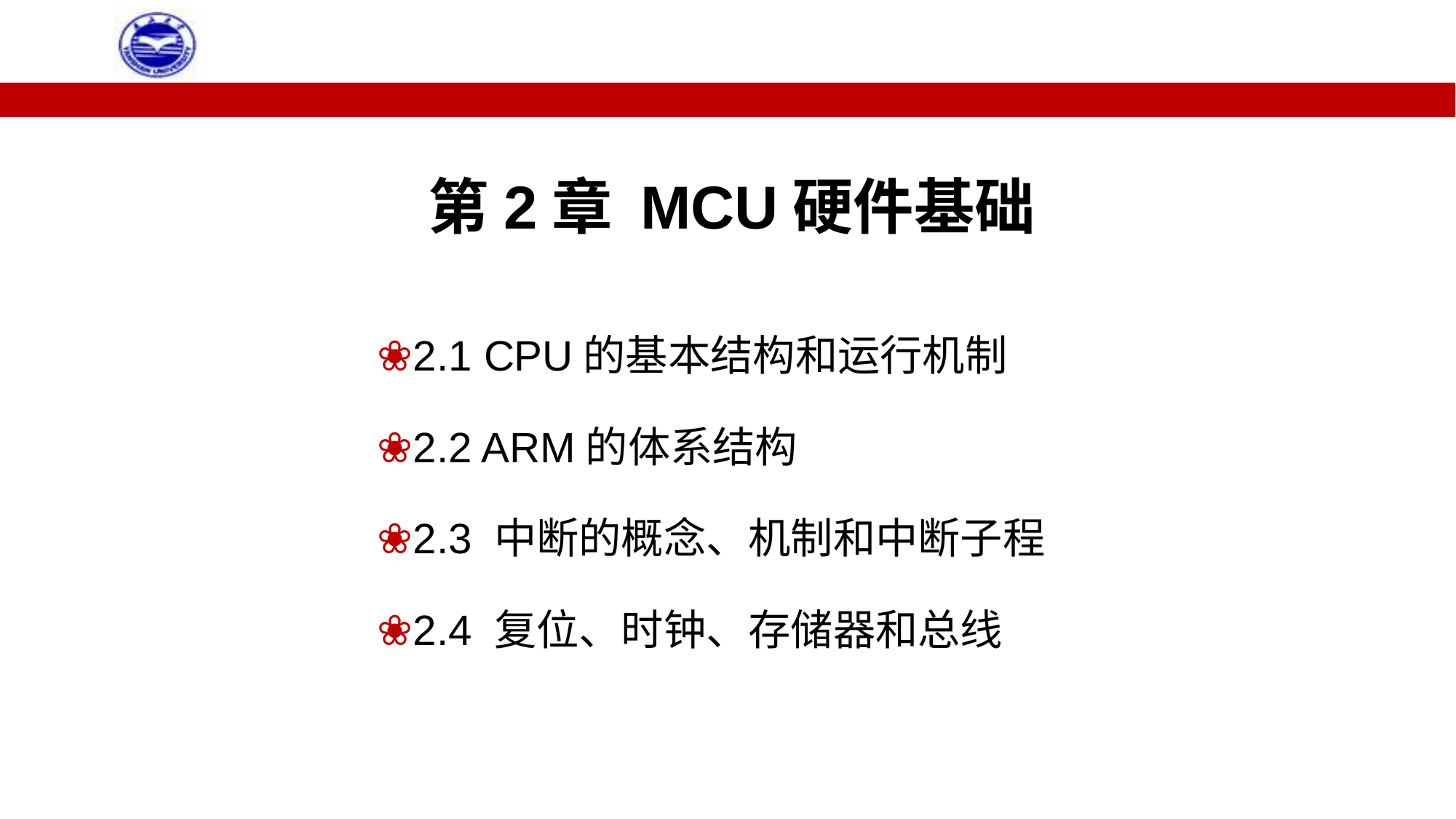

第2章 MCU硬件基础
❀2.1 CPU的基本结构和运行机制
❀2.2 ARM的体系结构
❀2.3 中断的概念、机制和中断子程
❀2.4 复位、时钟、存储器和总线